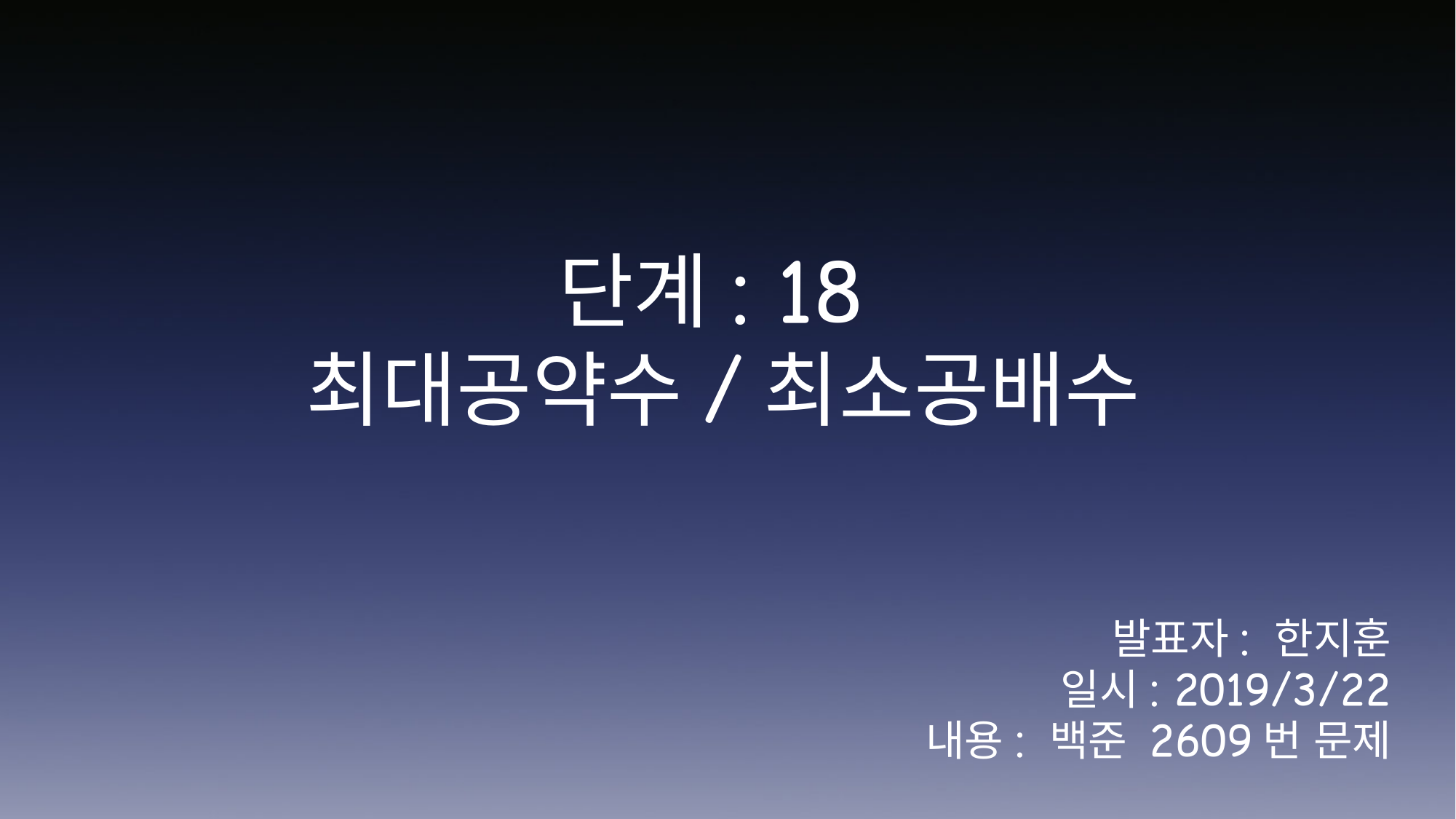

단계: 18
최대공약수/최소공배수
발표자: 한지훈
일시: 2019/3/22
내용: 백준 2609번 문제